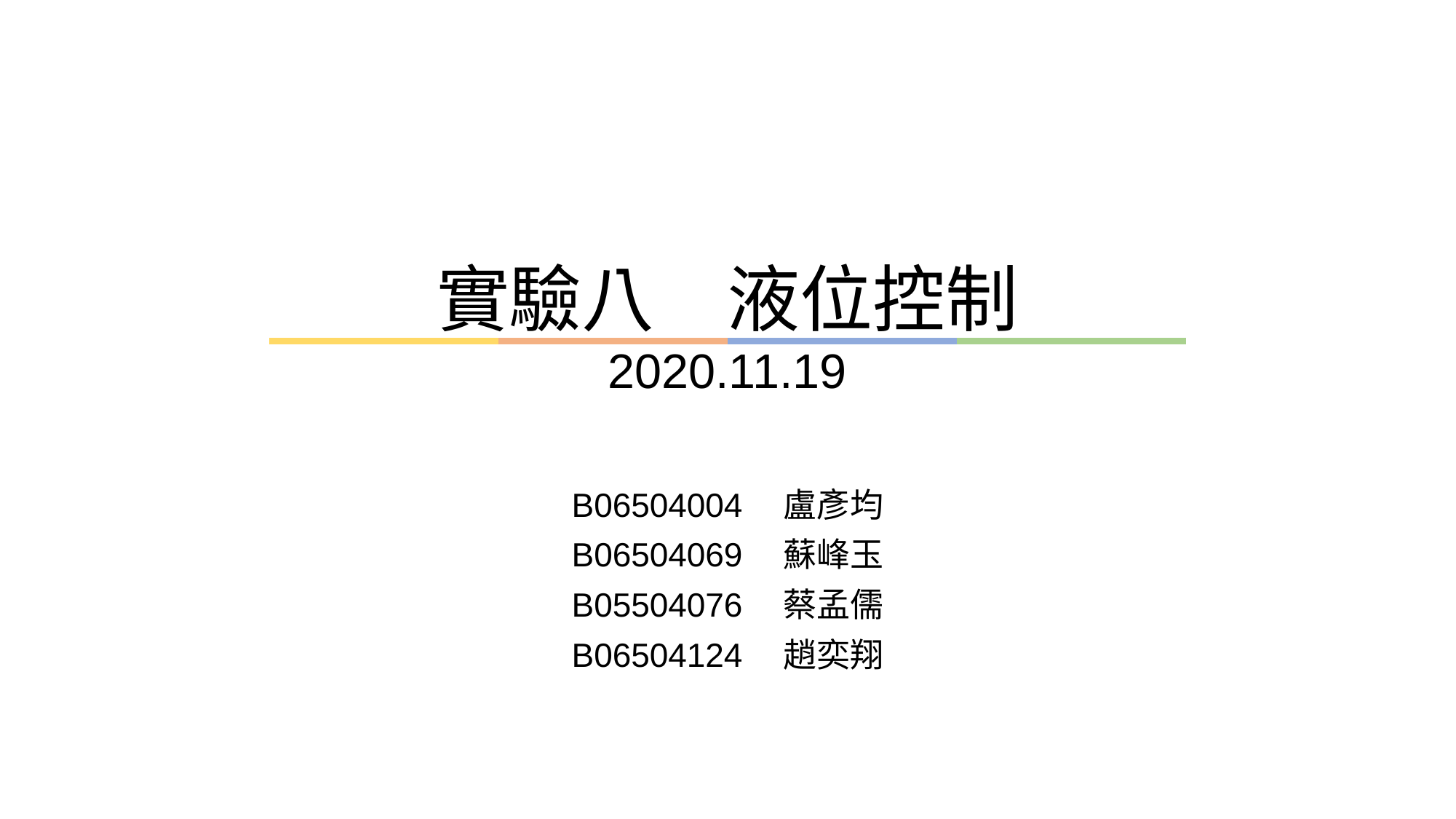

# 實驗八　液位控制 2020.11.19
B06504004　盧彥均
B06504069　蘇峰玉
B05504076　蔡孟儒
B06504124　趙奕翔